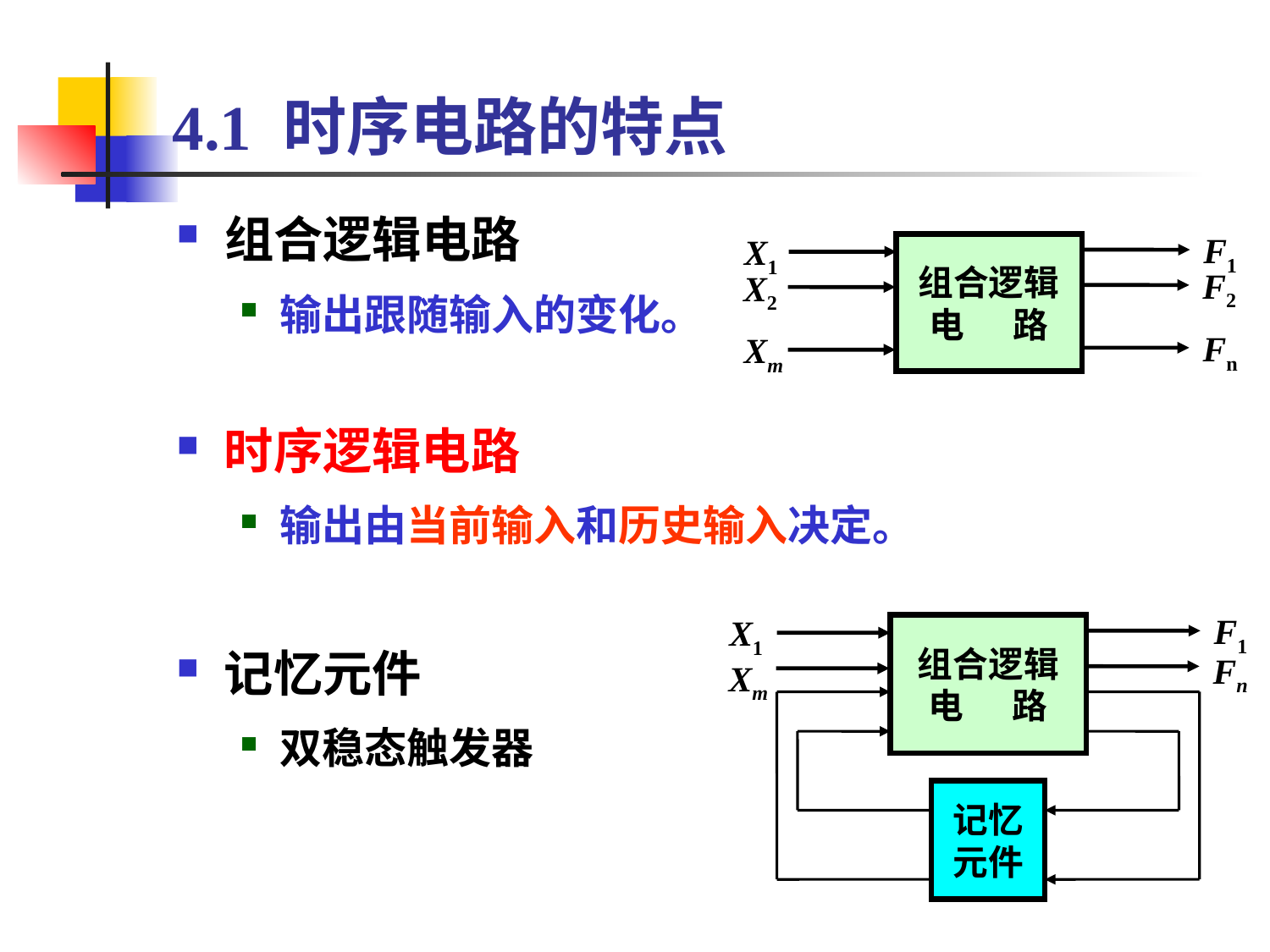

# 4.1 时序电路的特点
组合逻辑电路
输出跟随输入的变化。
F1
X1
组合逻辑
电      路

F2
X2

Fn
Xm

时序逻辑电路
输出由当前输入和历史输入决定。
F1
X1
组合逻辑
电      路

Fn
Xm

记忆
元件

记忆元件
双稳态触发器